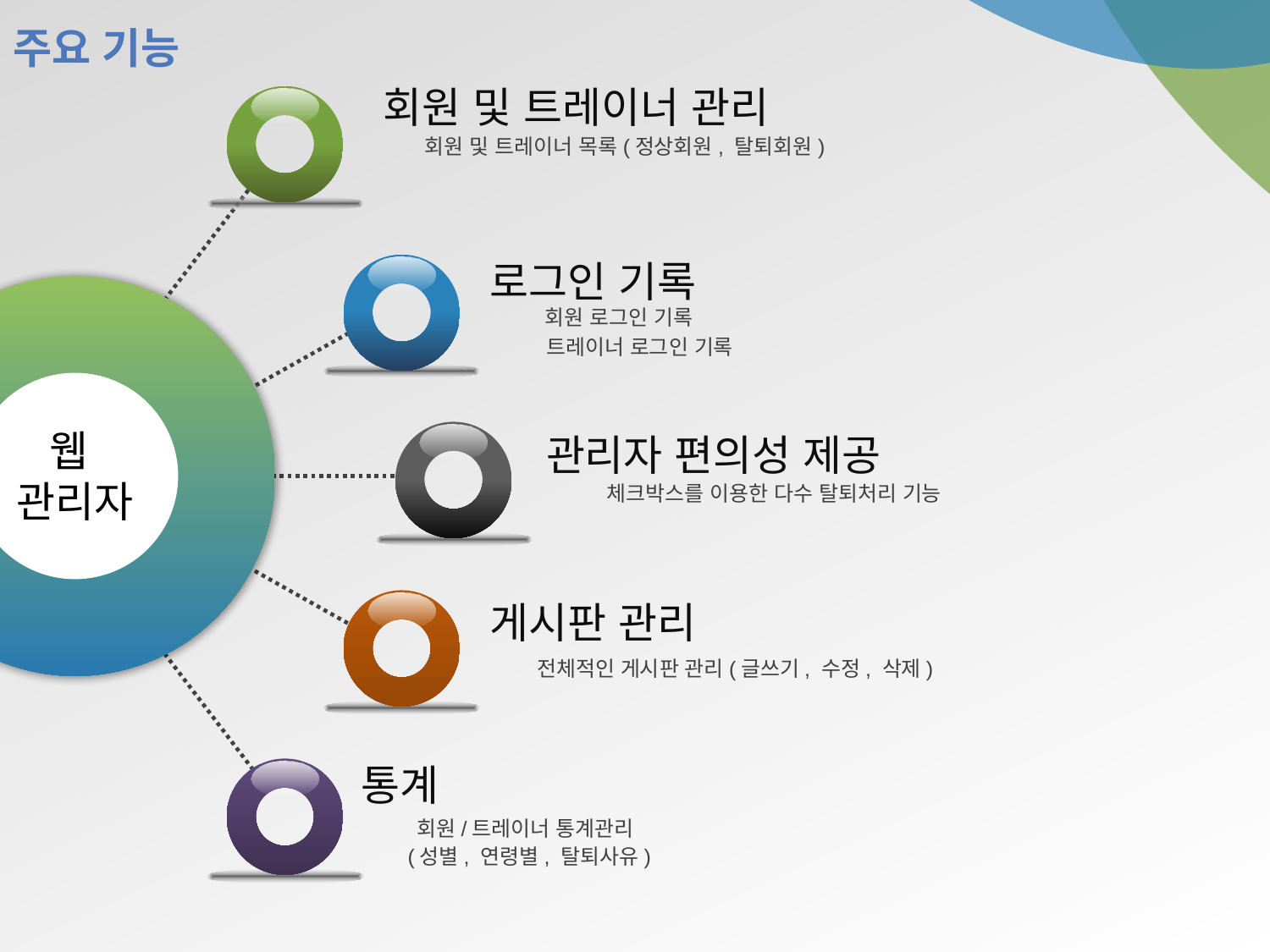

# 주요 기능
회원 및 트레이너 관리

회원 및 트레이너 목록(정상회원, 탈퇴회원)
로그인 기록

회원 로그인 기록
트레이너 로그인 기록
웹
관리자

관리자 편의성 제공
체크박스를 이용한 다수 탈퇴처리 기능

게시판 관리
전체적인 게시판 관리(글쓰기, 수정, 삭제)
통계

회원/트레이너 통계관리
(성별, 연령별, 탈퇴사유)